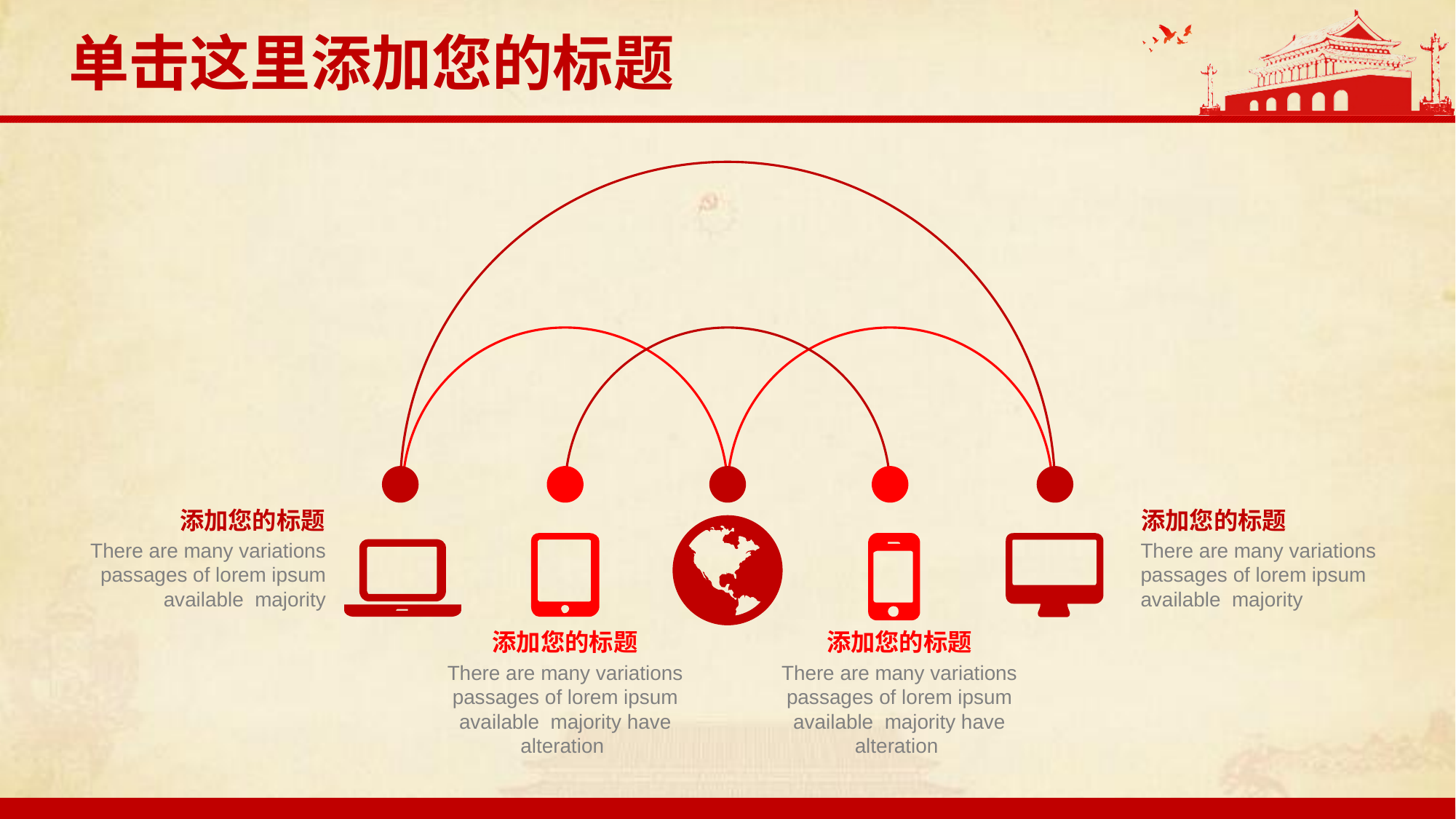

单击这里添加您的标题

添加您的标题
There are many variations passages of lorem ipsum available  majority
添加您的标题
There are many variations passages of lorem ipsum available  majority

添加您的标题
There are many variations passages of lorem ipsum available  majority have alteration
添加您的标题
There are many variations passages of lorem ipsum available  majority have alteration